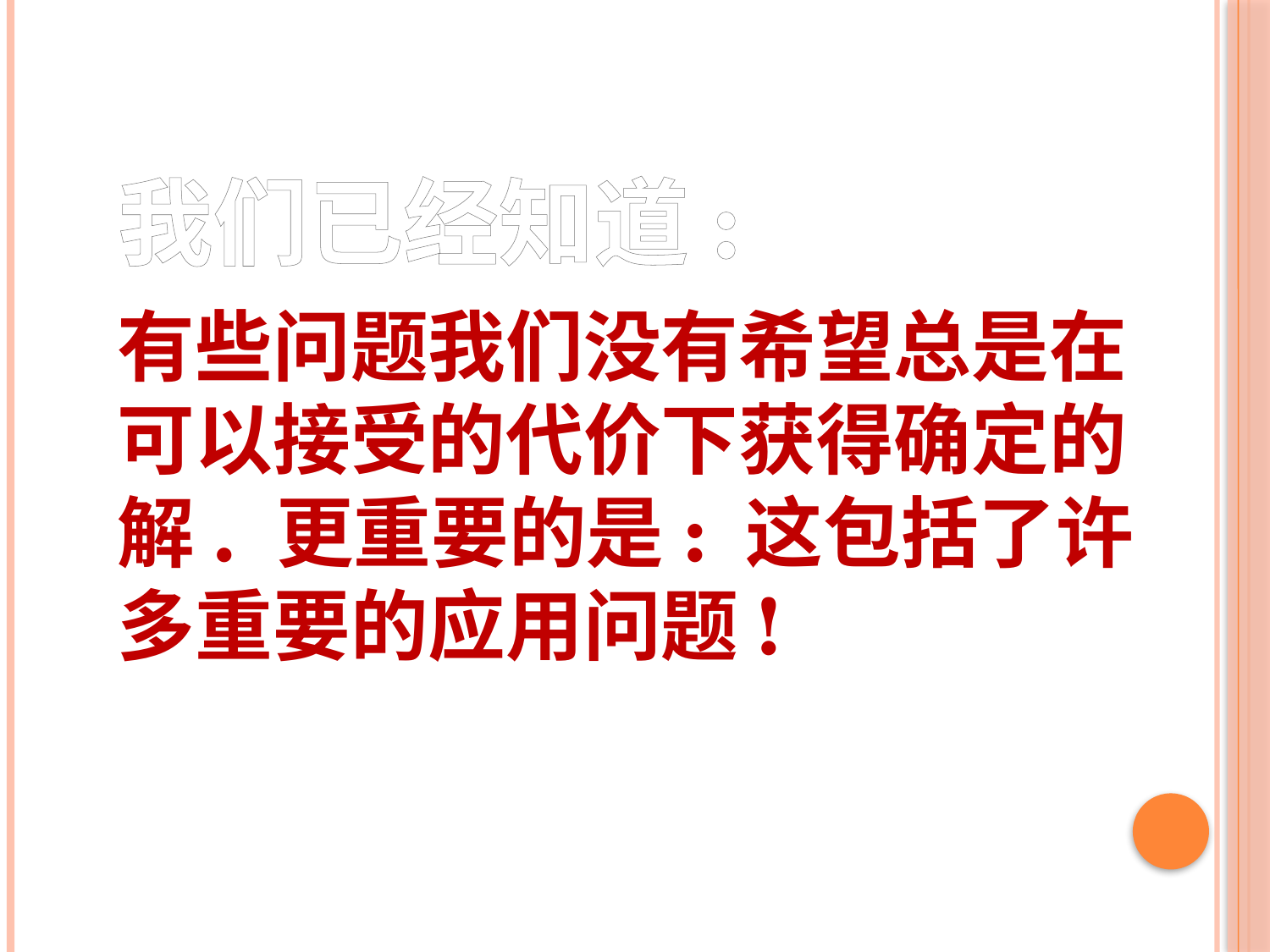

我们已经知道:
有些问题我们没有希望总是在可以接受的代价下获得确定的解. 更重要的是: 这包括了许多重要的应用问题!